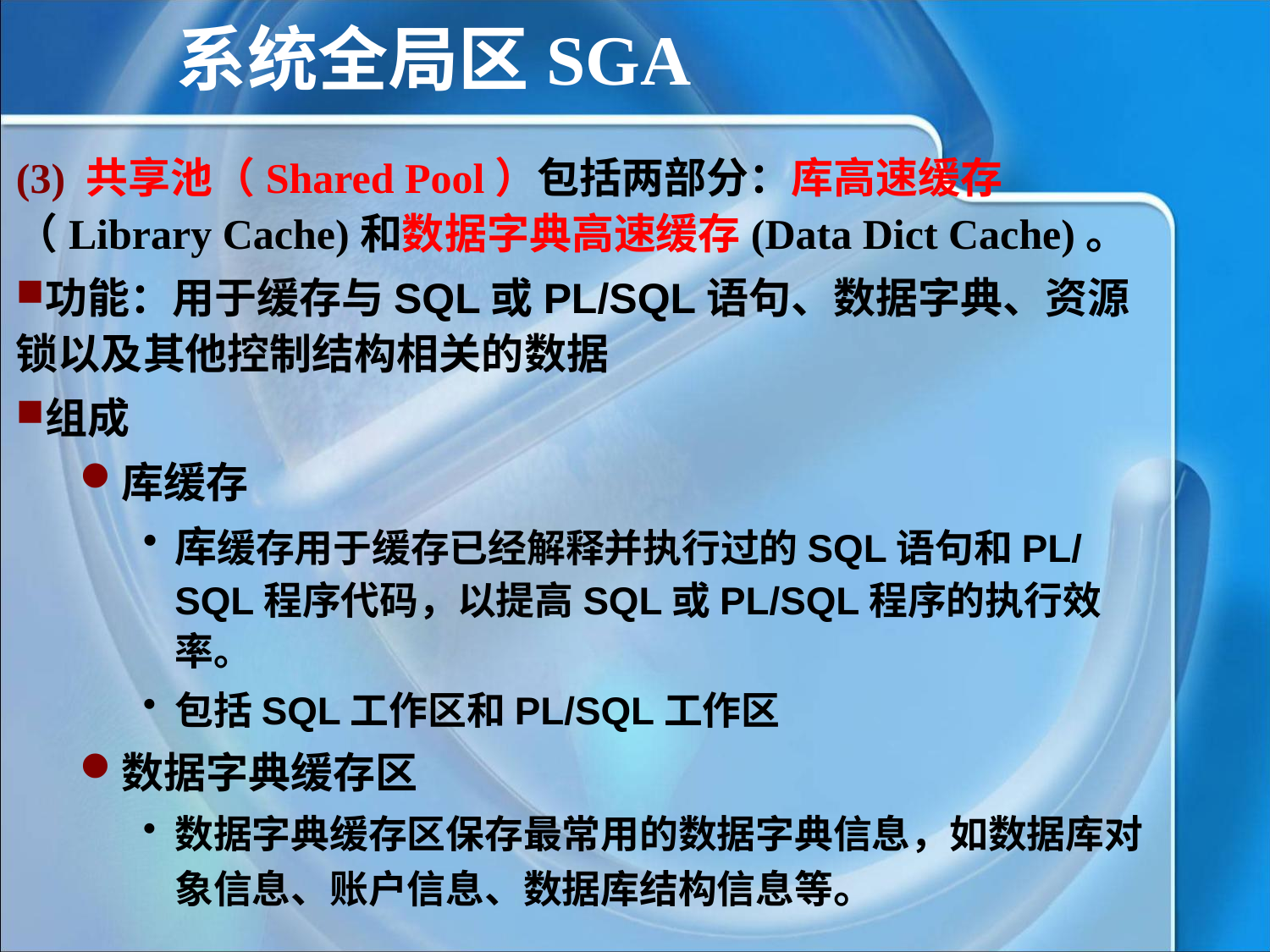

系统全局区SGA
(3) 共享池（Shared Pool）包括两部分：库高速缓存（Library Cache)和数据字典高速缓存(Data Dict Cache)。
功能：用于缓存与SQL或PL/SQL语句、数据字典、资源锁以及其他控制结构相关的数据
组成
库缓存
库缓存用于缓存已经解释并执行过的SQL语句和PL/SQL程序代码，以提高SQL或PL/SQL程序的执行效率。
包括SQL工作区和PL/SQL工作区
数据字典缓存区
数据字典缓存区保存最常用的数据字典信息，如数据库对象信息、账户信息、数据库结构信息等。
28